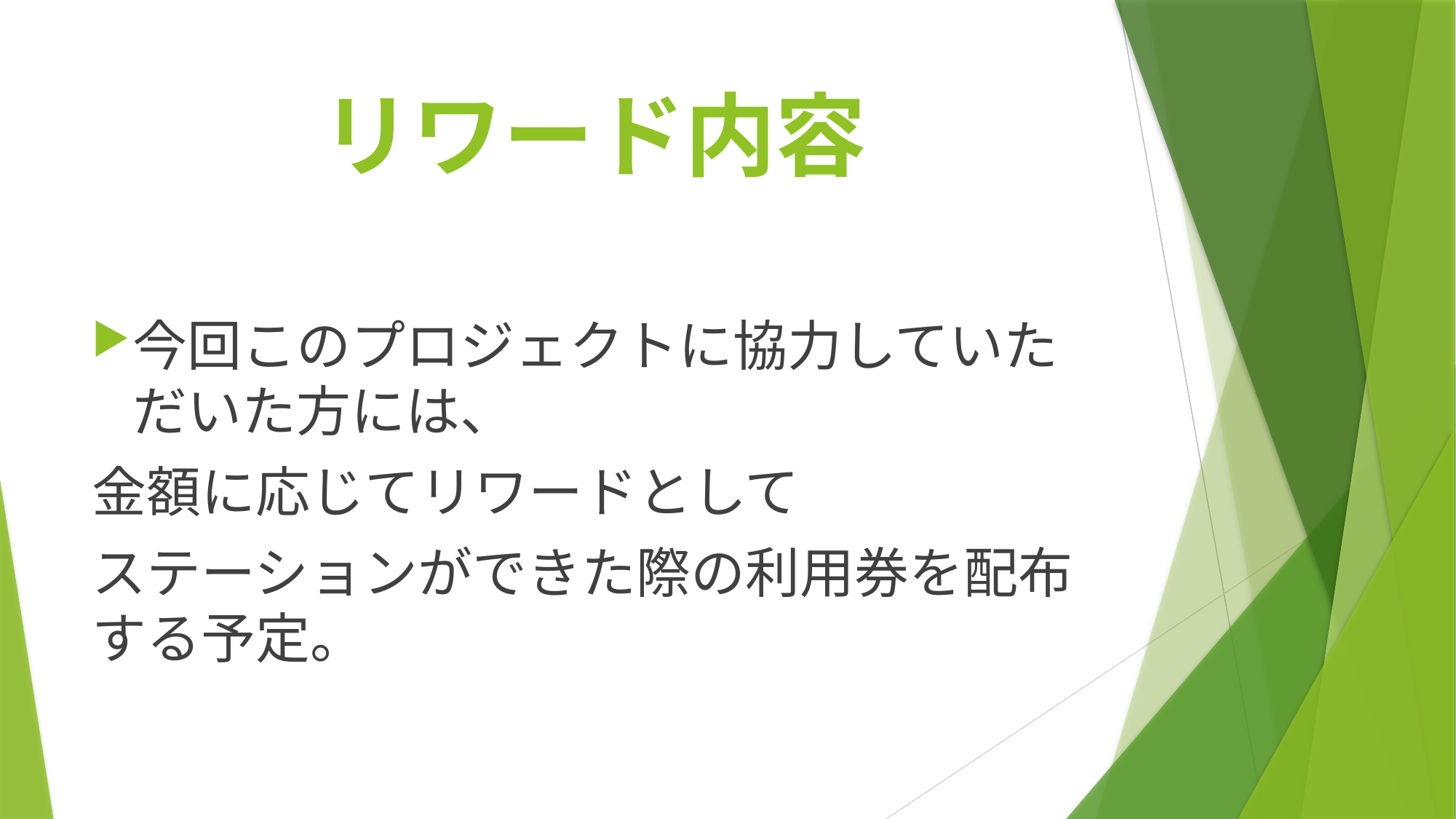

# リワード内容

今回このプロジェクトに協力していただいた方には、
金額に応じてリワードとして
ステーションができた際の利用券を配布する予定。